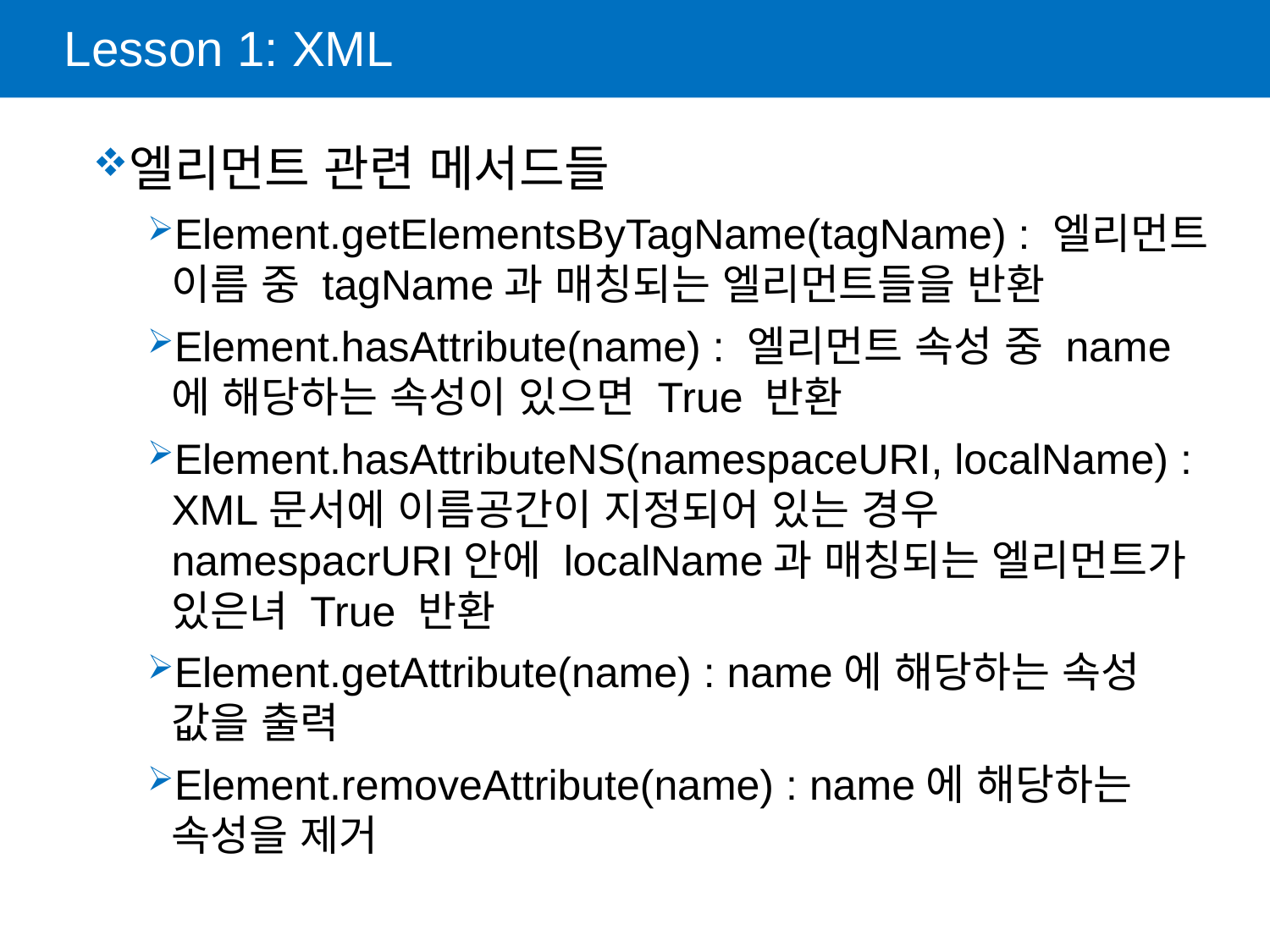

# Lesson 1: XML
엘리먼트 관련 메서드들
Element.getElementsByTagName(tagName) : 엘리먼트 이름 중 tagName과 매칭되는 엘리먼트들을 반환
Element.hasAttribute(name) : 엘리먼트 속성 중 name에 해당하는 속성이 있으면 True 반환
Element.hasAttributeNS(namespaceURI, localName) : XML문서에 이름공간이 지정되어 있는 경우 namespacrURI안에 localName과 매칭되는 엘리먼트가 있은녀 True 반환
Element.getAttribute(name) : name에 해당하는 속성 값을 출력
Element.removeAttribute(name) : name에 해당하는 속성을 제거